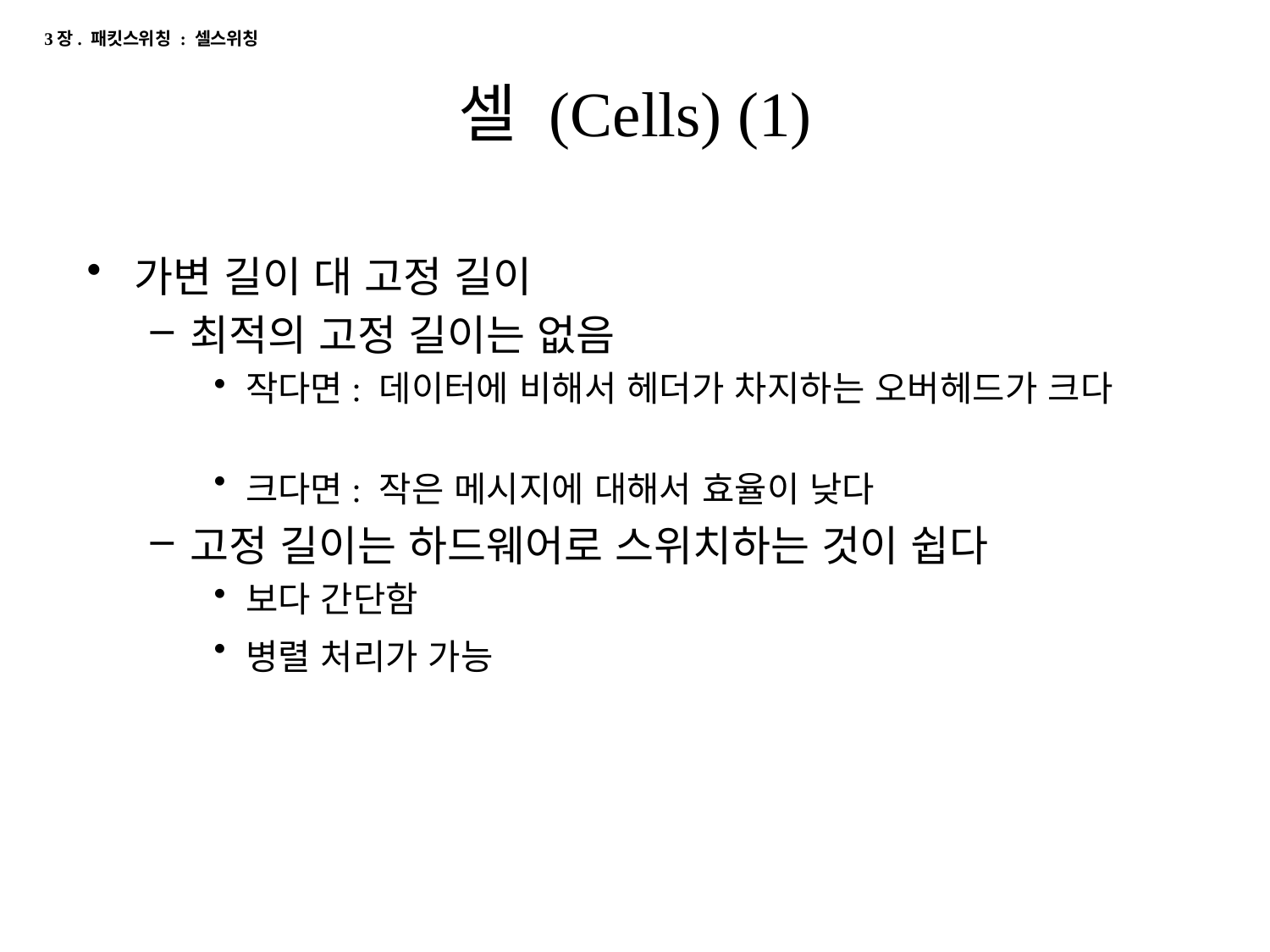

3장. 패킷스위칭 : 셀스위칭
# 셀 (Cells) (1)
가변 길이 대 고정 길이
최적의 고정 길이는 없음
작다면: 데이터에 비해서 헤더가 차지하는 오버헤드가 크다
크다면: 작은 메시지에 대해서 효율이 낮다
고정 길이는 하드웨어로 스위치하는 것이 쉽다
보다 간단함
병렬 처리가 가능